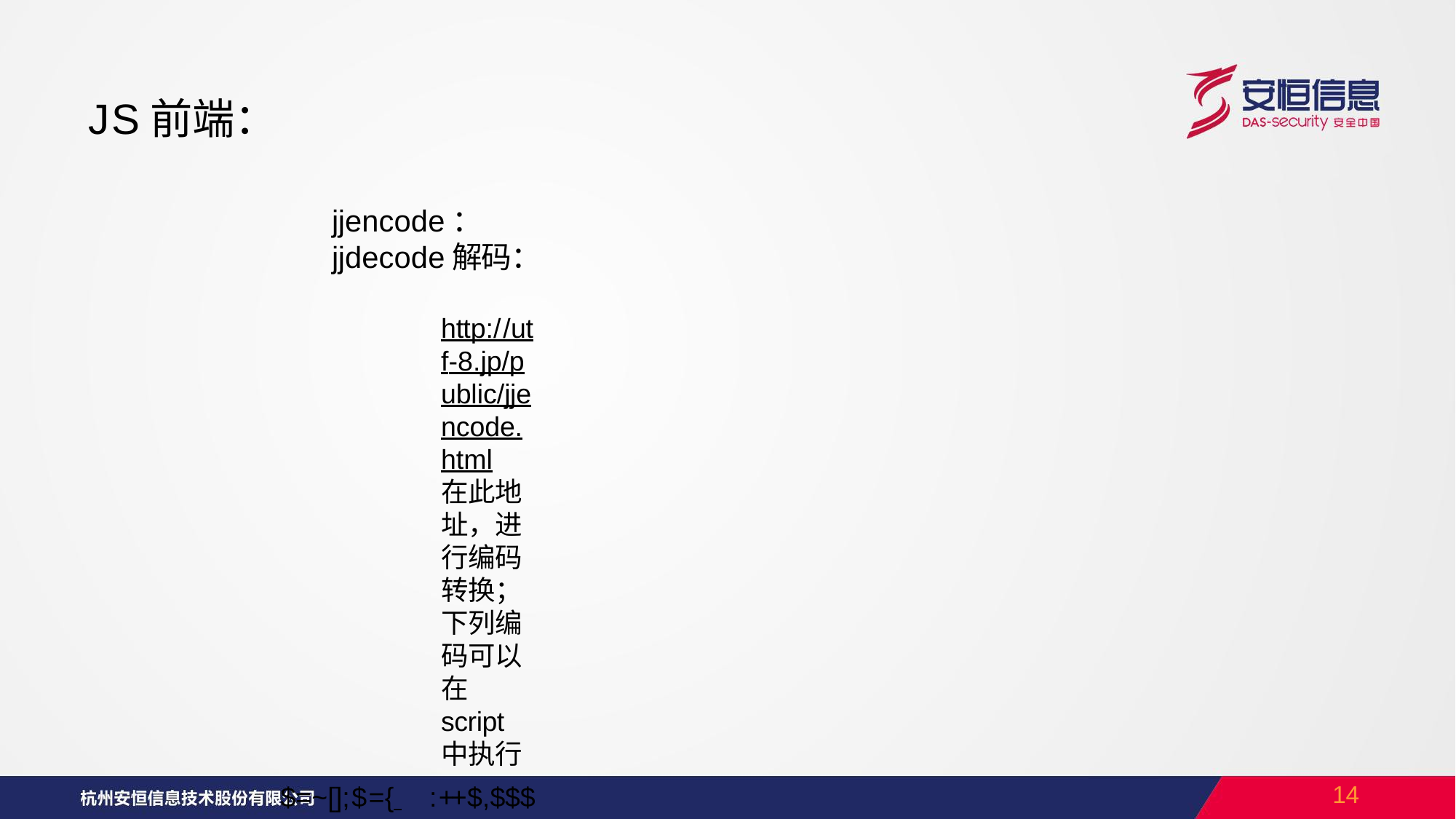

# JS前端：
jjencode： jjdecode解码：

http://utf-8.jp/public/jjencode.html
在此地址，进行编码转换；下列编码可以在script中执行

$=~[];$={ 	:++$,$$$$:(![]+"")[$],   $:++$,$_$_:(![]+"")[$],_$_:++$,$_$$:({}+"")[$],
$$_$:($[$]+"")[$],_$$:++$,$$$_:(!""+"")[$],$   :++$,$_$:++$,$$   :({}+"")[$],$$_:+
+$,$$$:++$,$ 	:++$,$   $:++$};$.$_=($.$_=$+"")[$.$_$]+($._$=$.$_[$.   $])+($.
$$=($.$+"")[$.   $])+((!$)+"")[$._$$]+($.   =$.$_[$.$$_])+($.$=(!""+"")[$.   $])+($._
=(!""+"")[$._$_])+$.$_[$.$_$]+$.   +$._$+$.$;$.$$=$.$+(!""+"")[$._$$]+$.   +$._+$.
$+$.$$;$.$=($. 	)[$.$_][$.$_];$.$($.$($.$$+"\""+$.$_$_+(![]+"")[$._$_]+$.$$$_+ "\\"+$.   $+$.$$_+$._$_+$.   +"(\\\""+$.   $+$.$$$_+$.$$   +$.$$$_+$.$ 	+$.
$$$$+$._$_+$.$$   +$.$   $+$._$$+$.$$_$+$.$$   +$.$$$_+$._$_+$.$$_+$.$$_
+$.$ 	+$.$   $+$.$$$$+$.$_$+$.$$$+$.$   $+$.$$_+$.$$_$+$.$$_$+$.$_$+$.
$$_$+$._$_+$.$ 	+$.$_$_+$.$$$+$.$_$$+"\\\"\\"+$.$   +$. 	+")"+"\"")())();
14